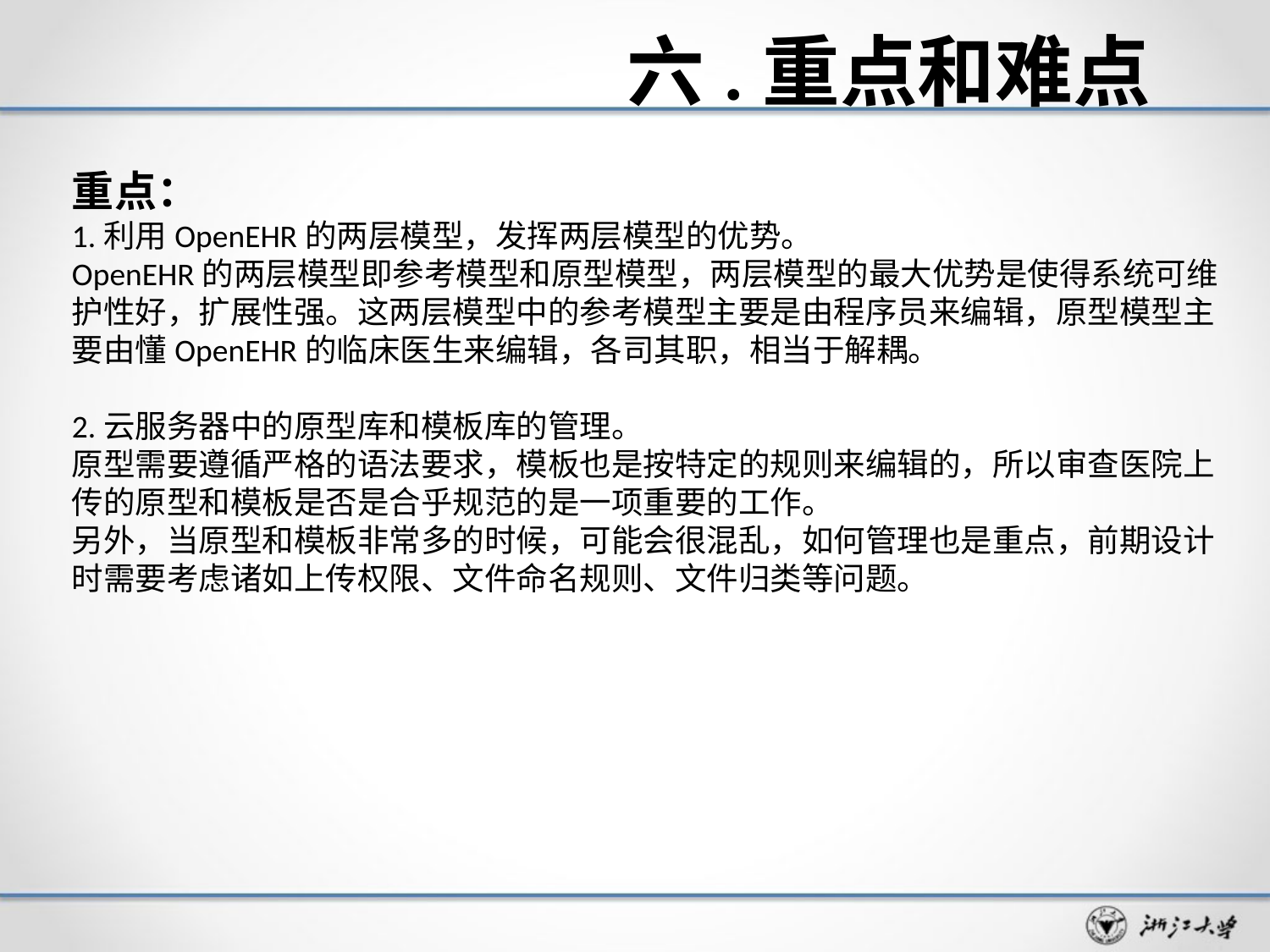

# 六.重点和难点
重点：
1.利用OpenEHR的两层模型，发挥两层模型的优势。
OpenEHR的两层模型即参考模型和原型模型，两层模型的最大优势是使得系统可维护性好，扩展性强。这两层模型中的参考模型主要是由程序员来编辑，原型模型主要由懂OpenEHR的临床医生来编辑，各司其职，相当于解耦。

2.云服务器中的原型库和模板库的管理。
原型需要遵循严格的语法要求，模板也是按特定的规则来编辑的，所以审查医院上传的原型和模板是否是合乎规范的是一项重要的工作。
另外，当原型和模板非常多的时候，可能会很混乱，如何管理也是重点，前期设计时需要考虑诸如上传权限、文件命名规则、文件归类等问题。